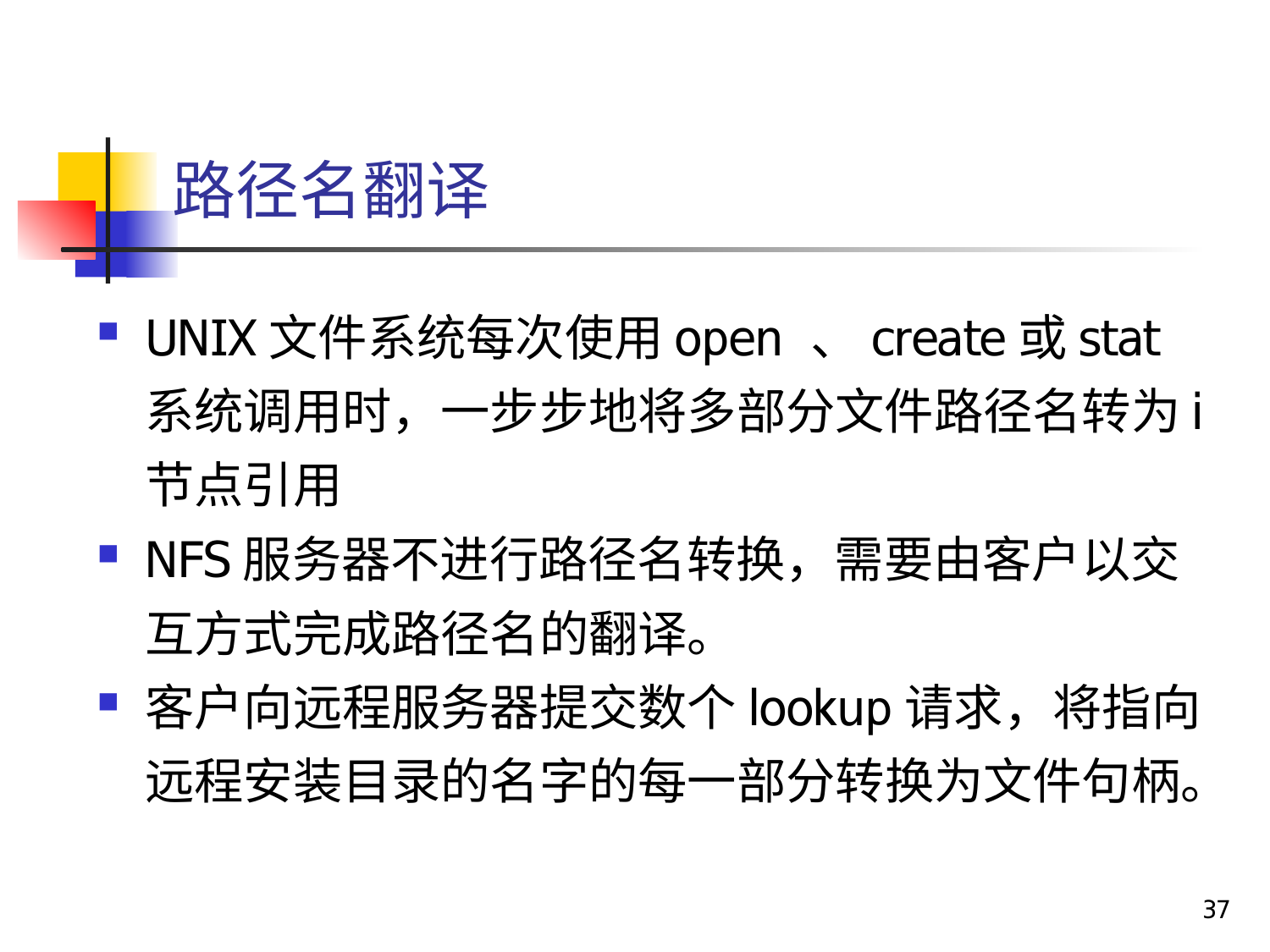

路径名翻译
UNIX文件系统每次使用open 、create或stat系统调用时，一步步地将多部分文件路径名转为i节点引用
NFS服务器不进行路径名转换，需要由客户以交互方式完成路径名的翻译。
客户向远程服务器提交数个lookup请求，将指向远程安装目录的名字的每一部分转换为文件句柄。
37